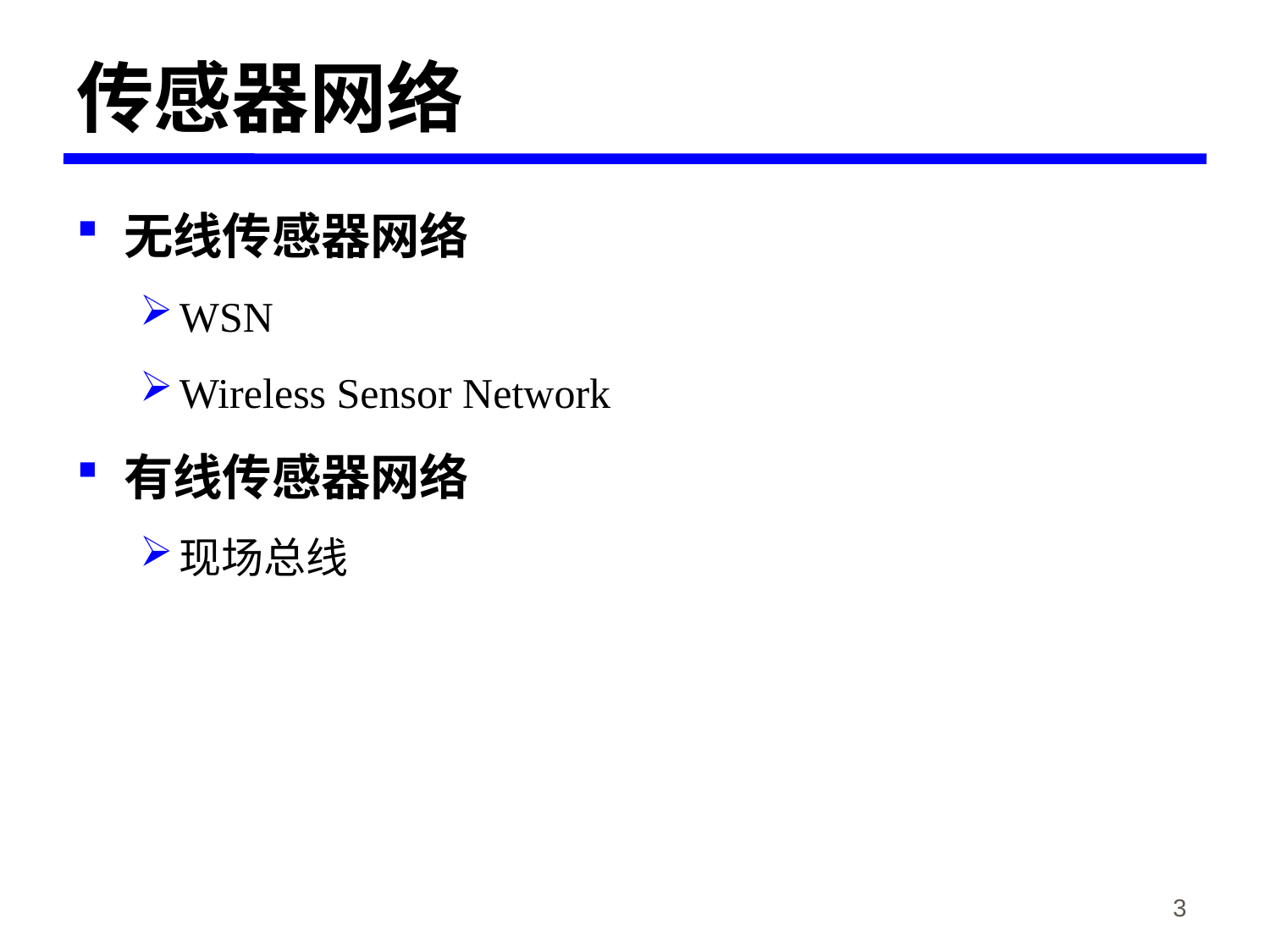

# 传感器网络
无线传感器网络
WSN
Wireless Sensor Network
有线传感器网络
现场总线
《物联网概论》-韩毅刚
3